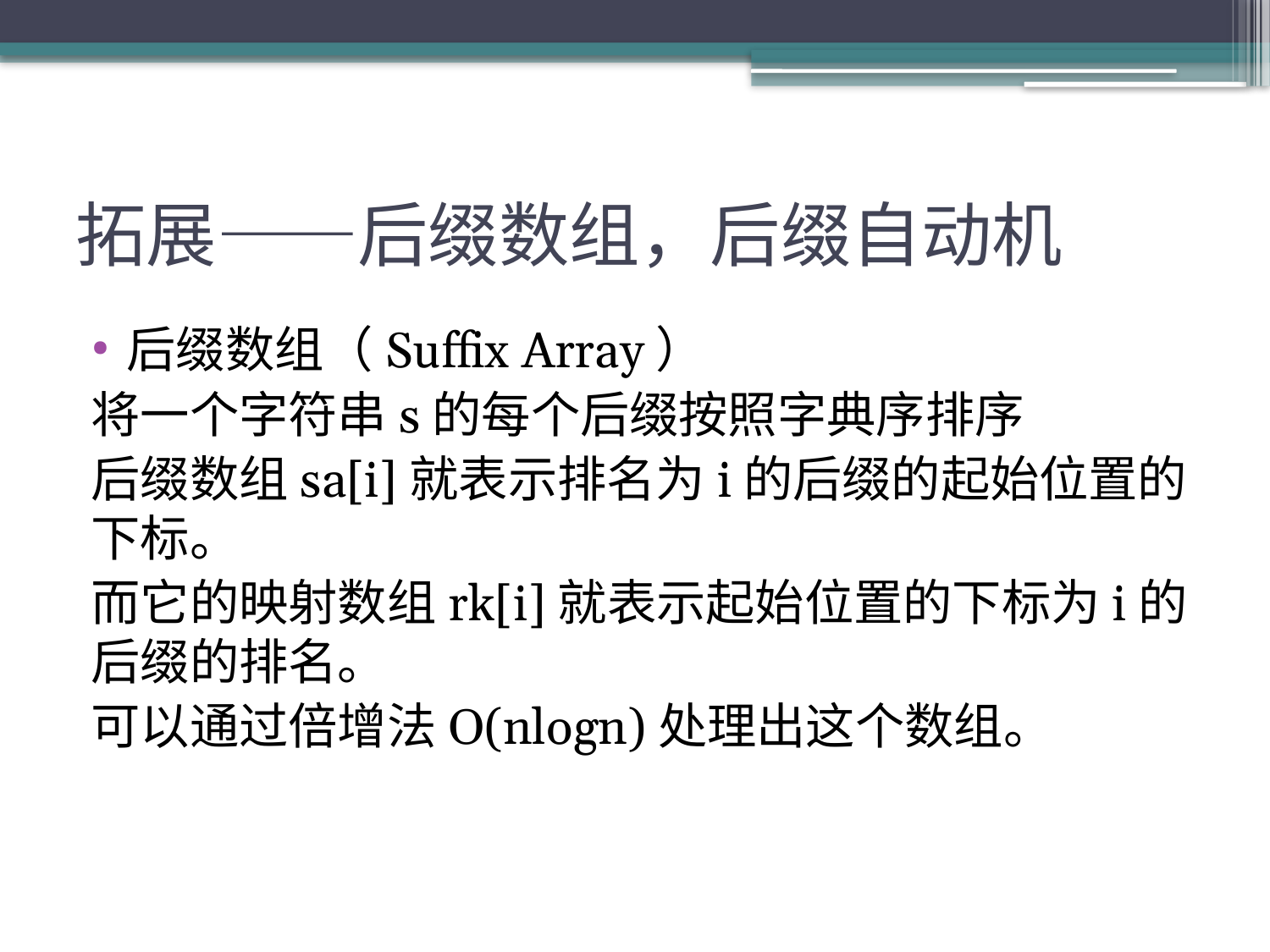

# 拓展——后缀数组，后缀自动机
后缀数组（Suffix Array）
将一个字符串s的每个后缀按照字典序排序
后缀数组sa[i]就表示排名为i的后缀的起始位置的下标。
而它的映射数组rk[i]就表示起始位置的下标为i的后缀的排名。
可以通过倍增法O(nlogn)处理出这个数组。